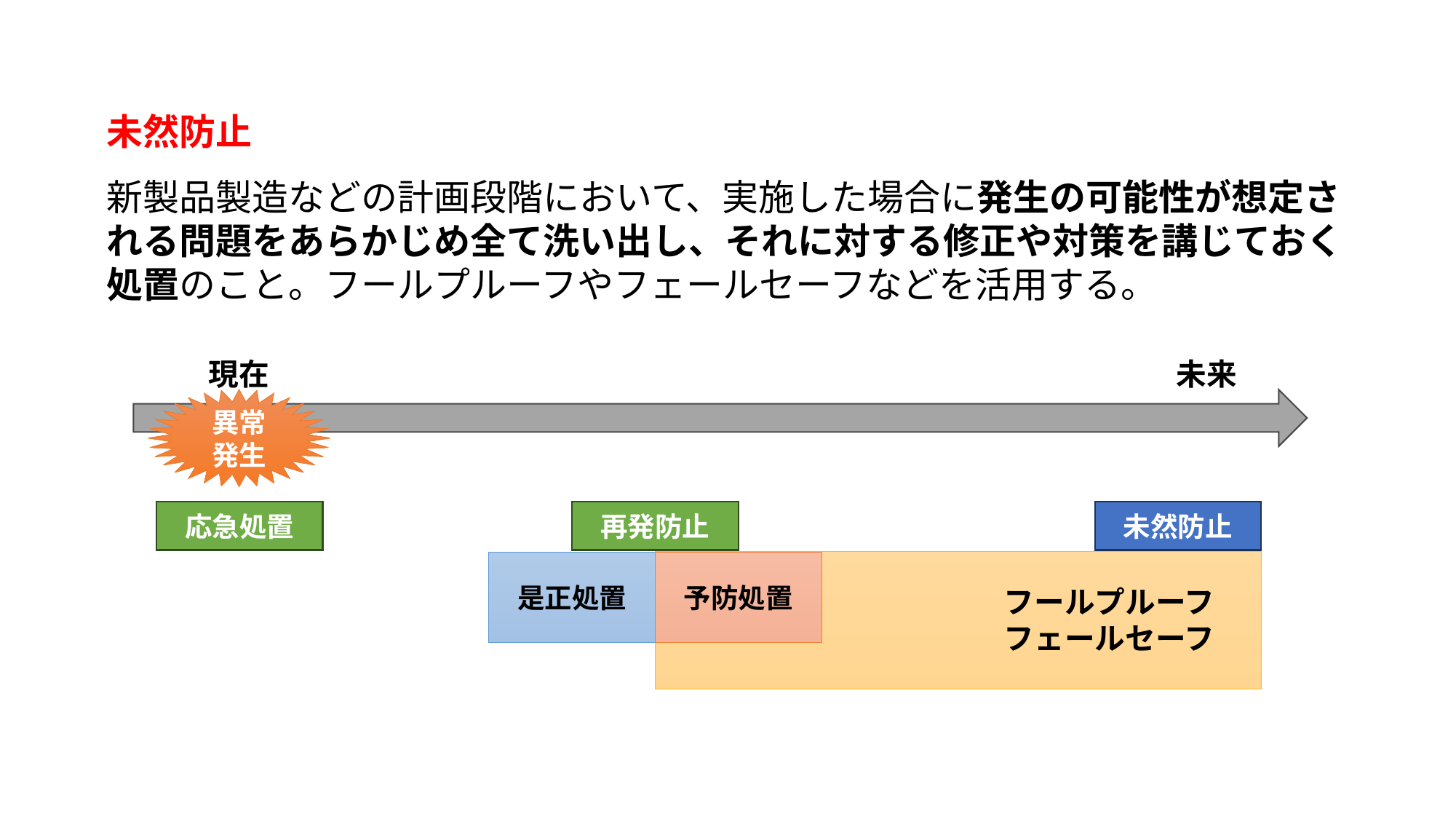

未然防止

新製品製造などの計画段階において、実施した場合に発生の可能性が想定される問題をあらかじめ全て洗い出し、それに対する修正や対策を講じておく処置のこと。フールプルーフやフェールセーフなどを活用する。
現在
未来

異常発生
応急処置
再発防止
未然防止

予防処置
是正処置
フールプルーフ
フェールセーフ